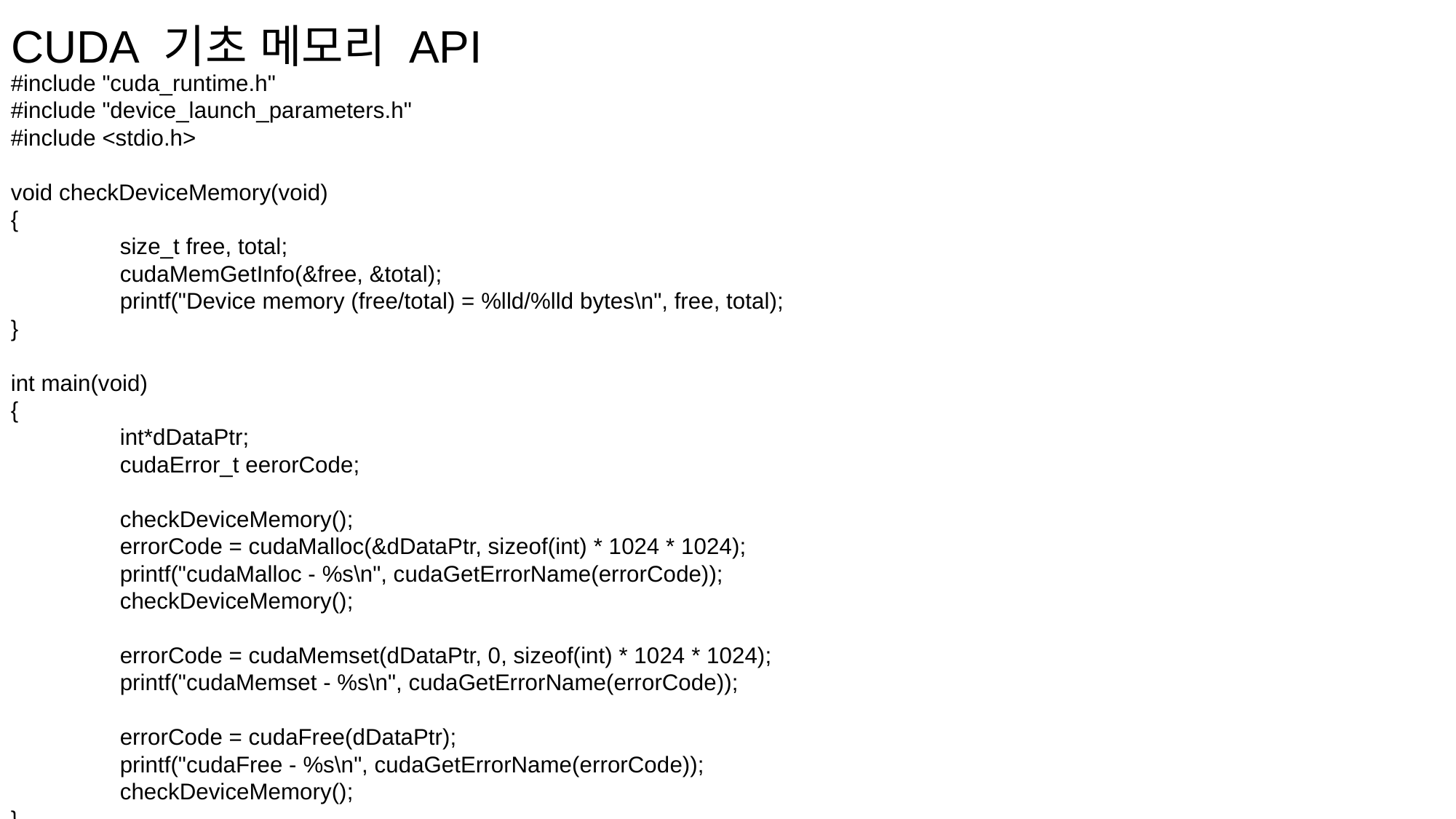

# CUDA 기초 메모리 API
#include "cuda_runtime.h"
#include "device_launch_parameters.h"
#include <stdio.h>

void checkDeviceMemory(void)
{
	size_t free, total;
	cudaMemGetInfo(&free, &total);
	printf("Device memory (free/total) = %lld/%lld bytes\n", free, total);
}

int main(void)
{
	int*dDataPtr;
	cudaError_t eerorCode;

	checkDeviceMemory();
	errorCode = cudaMalloc(&dDataPtr, sizeof(int) * 1024 * 1024);
	printf("cudaMalloc - %s\n", cudaGetErrorName(errorCode));
	checkDeviceMemory();

	errorCode = cudaMemset(dDataPtr, 0, sizeof(int) * 1024 * 1024);
	printf("cudaMemset - %s\n", cudaGetErrorName(errorCode));

	errorCode = cudaFree(dDataPtr);
	printf("cudaFree - %s\n", cudaGetErrorName(errorCode));
	checkDeviceMemory();
}